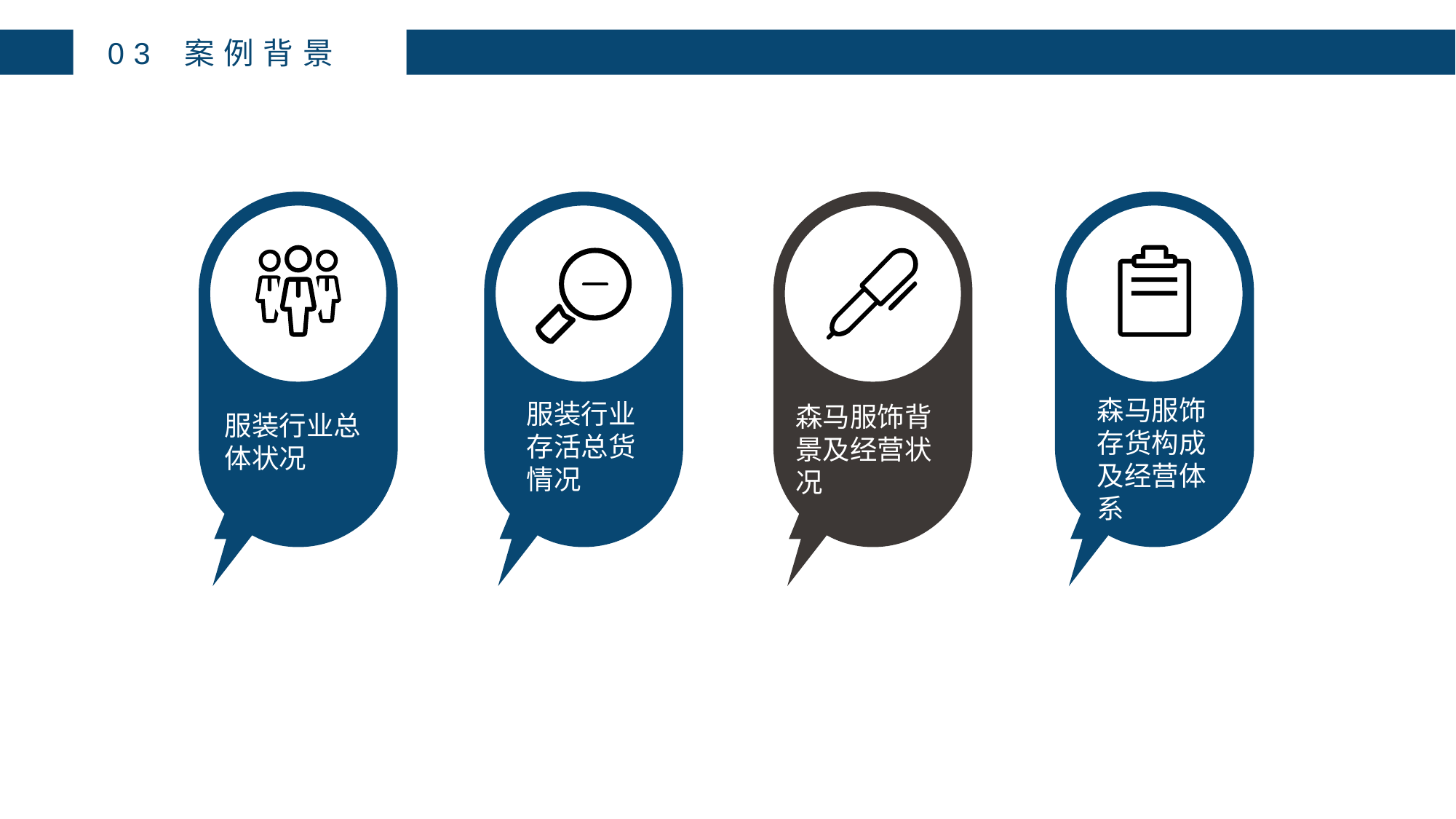

03 案例背景

森马服饰存货构成及经营体系
服装行业存活总货情况
森马服饰背景及经营状况
服装行业总体状况